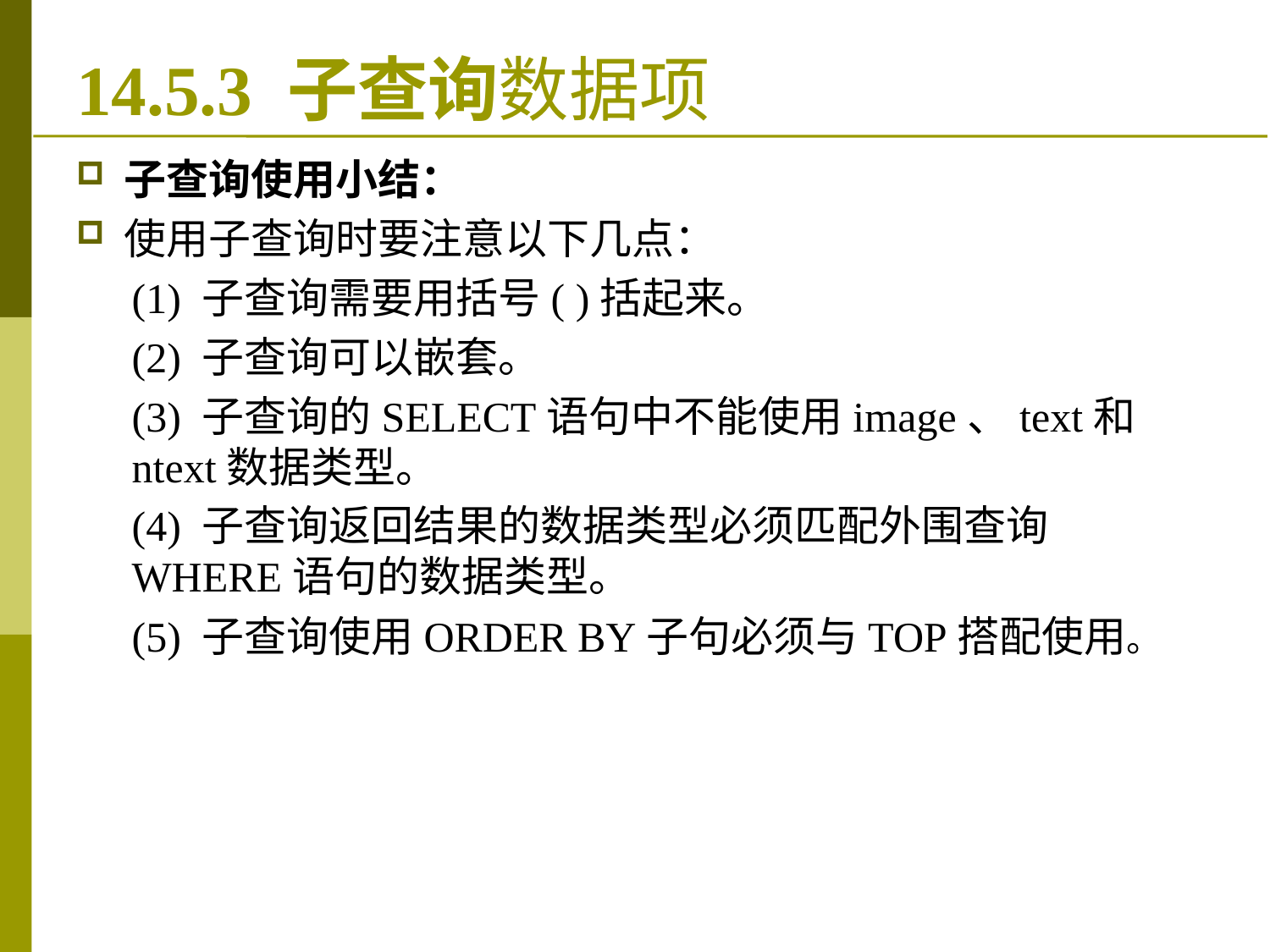

# 14.5.3 子查询数据项
子查询使用小结：
使用子查询时要注意以下几点：
(1) 子查询需要用括号( )括起来。
(2) 子查询可以嵌套。
(3) 子查询的SELECT语句中不能使用image、text和ntext数据类型。
(4) 子查询返回结果的数据类型必须匹配外围查询WHERE语句的数据类型。
(5) 子查询使用ORDER BY子句必须与TOP搭配使用。